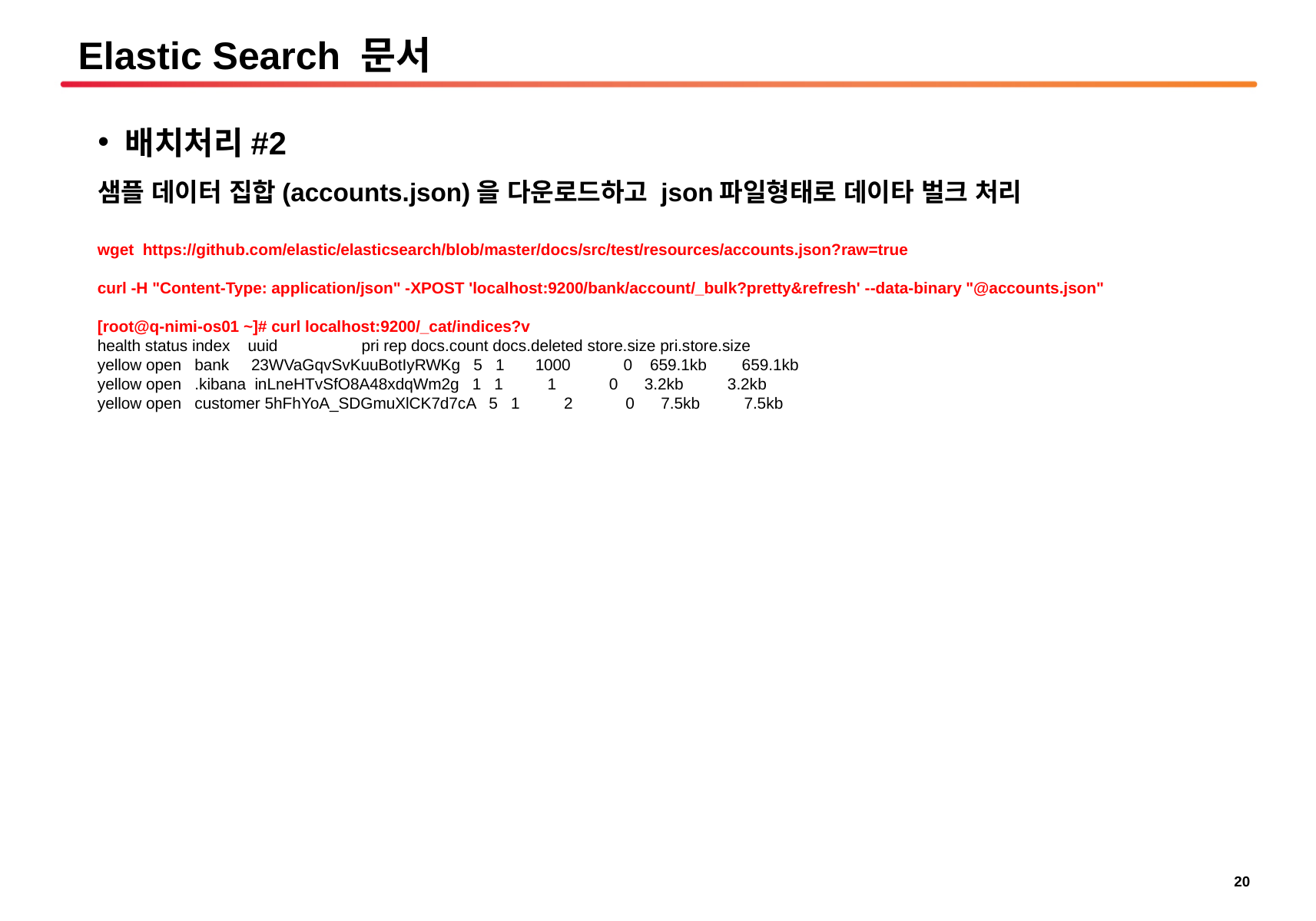

# Elastic Search 문서

배치처리#2
샘플 데이터 집합(accounts.json)을 다운로드하고 json파일형태로 데이타 벌크 처리
wget  https://github.com/elastic/elasticsearch/blob/master/docs/src/test/resources/accounts.json?raw=true

curl -H "Content-Type: application/json" -XPOST 'localhost:9200/bank/account/_bulk?pretty&refresh' --data-binary "@accounts.json"

[root@q-nimi-os01 ~]# curl localhost:9200/_cat/indices?v
health status index    uuid                   pri rep docs.count docs.deleted store.size pri.store.size
yellow open   bank     23WVaGqvSvKuuBotIyRWKg   5   1       1000            0    659.1kb        659.1kb
yellow open   .kibana  inLneHTvSfO8A48xdqWm2g   1   1          1            0      3.2kb          3.2kb
yellow open   customer 5hFhYoA_SDGmuXlCK7d7cA   5   1          2            0      7.5kb          7.5kb